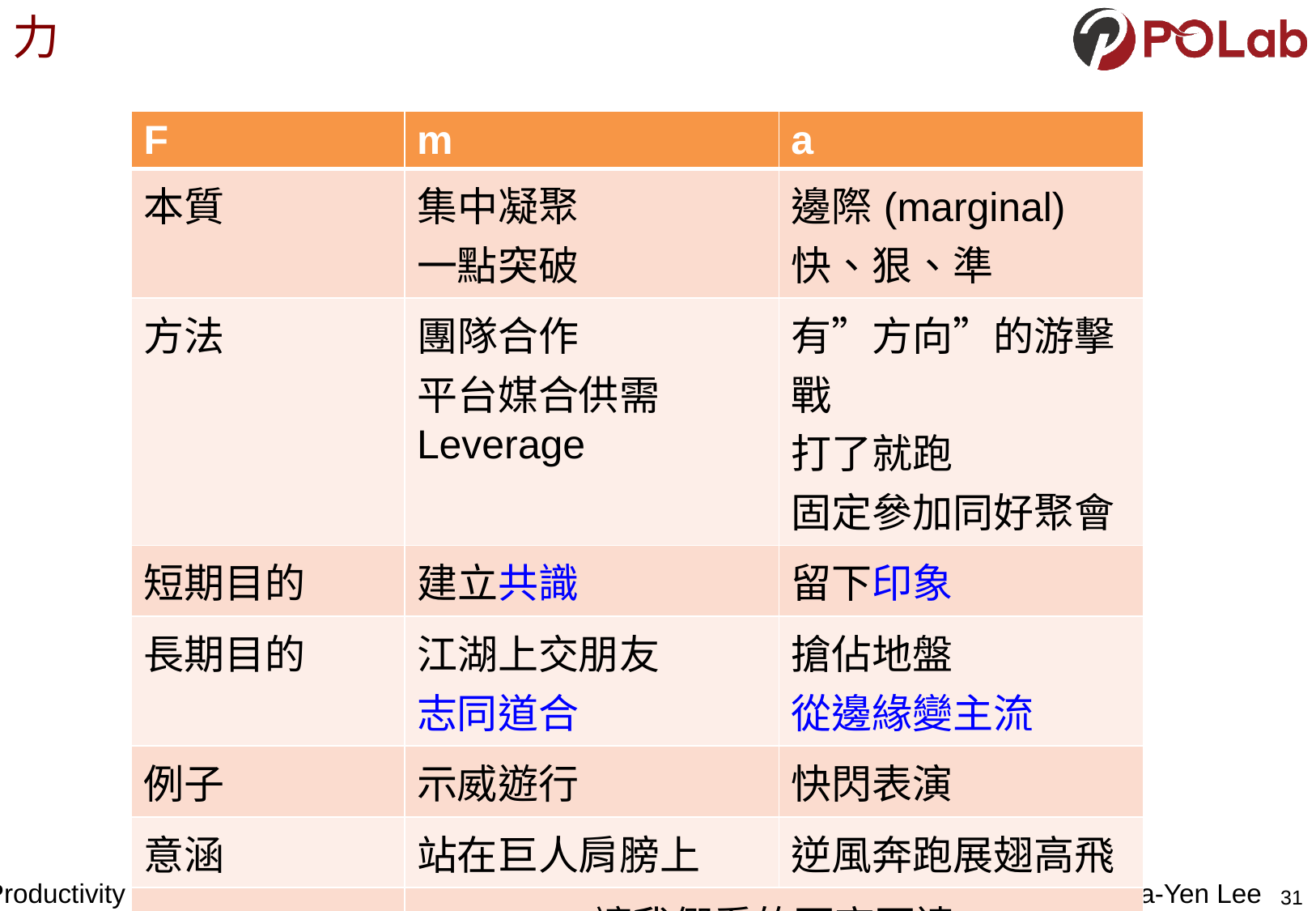

# 力
| F | m | a |
| --- | --- | --- |
| 本質 | 集中凝聚 一點突破 | 邊際(marginal) 快、狠、準 |
| 方法 | 團隊合作 平台媒合供需 Leverage | 有”方向”的游擊戰 打了就跑 固定參加同好聚會 |
| 短期目的 | 建立共識 | 留下印象 |
| 長期目的 | 江湖上交朋友 志同道合 | 搶佔地盤 從邊緣變主流 |
| 例子 | 示威遊行 | 快閃表演 |
| 意涵 | 站在巨人肩膀上 | 逆風奔跑展翅高飛 |
|  | 讓我們看的更高更遠 |  |
31